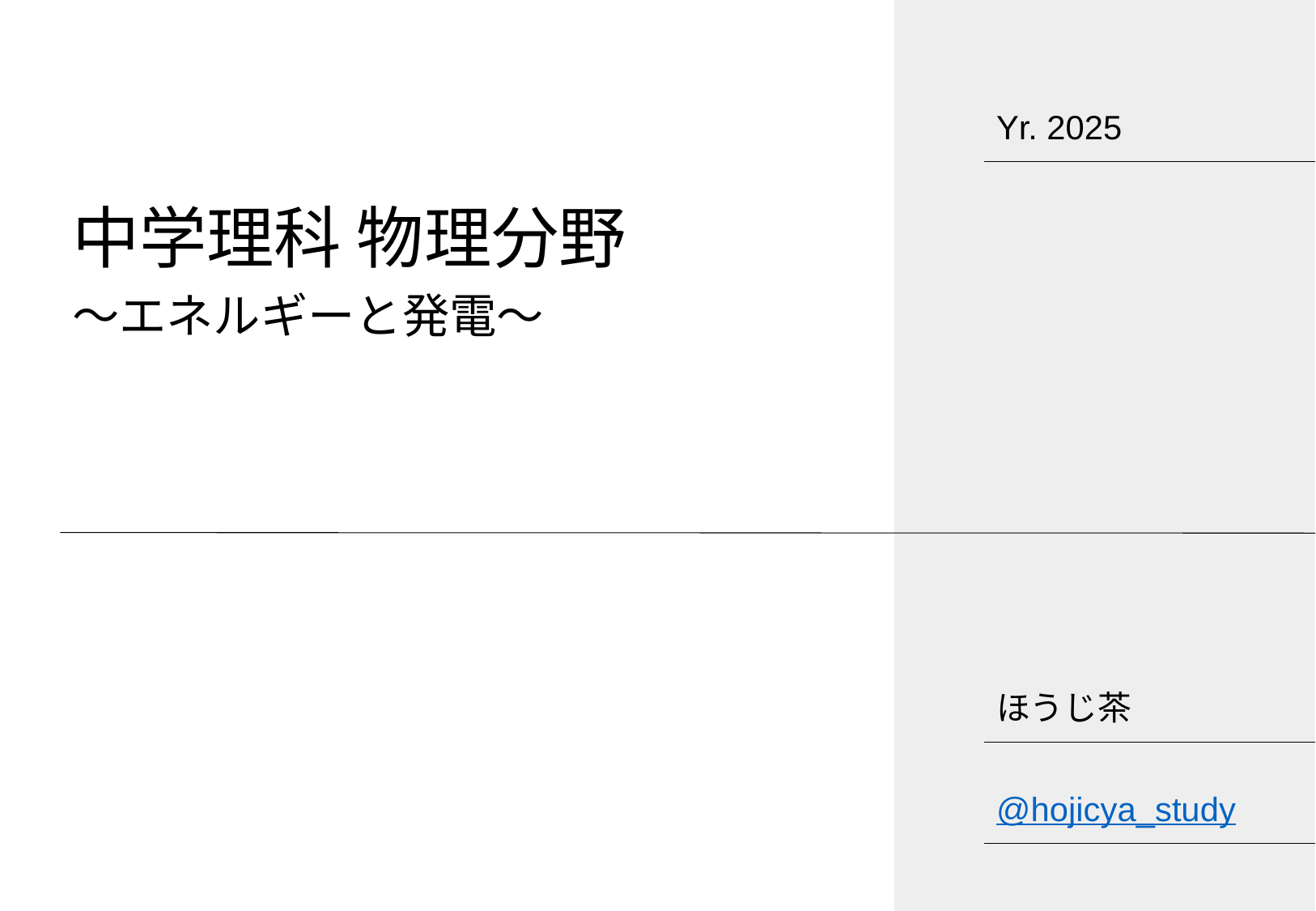

Yr. 2025
中学理科 物理分野
～エネルギーと発電～

ほうじ茶
@hojicya_study